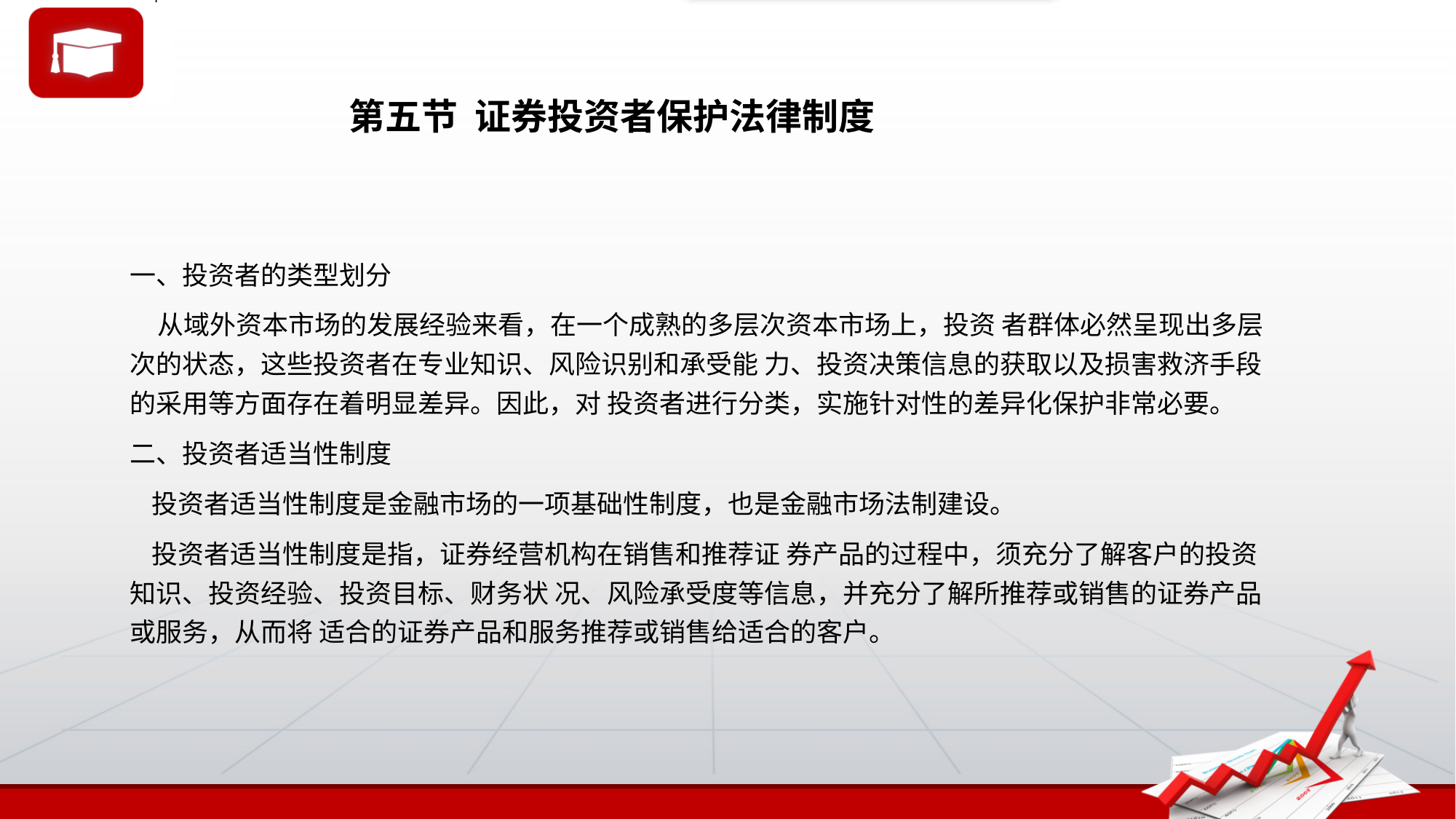

# 第五节  证券投资者保护法律制度
一、投资者的类型划分
    从域外资本市场的发展经验来看，在一个成熟的多层次资本市场上，投资 者群体必然呈现出多层次的状态，这些投资者在专业知识、风险识别和承受能 力、投资决策信息的获取以及损害救济手段的采用等方面存在着明显差异。因此，对 投资者进行分类，实施针对性的差异化保护非常必要。
二、投资者适当性制度
   投资者适当性制度是金融市场的一项基础性制度，也是金融市场法制建设。
   投资者适当性制度是指，证券经营机构在销售和推荐证 券产品的过程中，须充分了解客户的投资知识、投资经验、投资目标、财务状 况、风险承受度等信息，并充分了解所推荐或销售的证券产品或服务，从而将 适合的证券产品和服务推荐或销售给适合的客户。